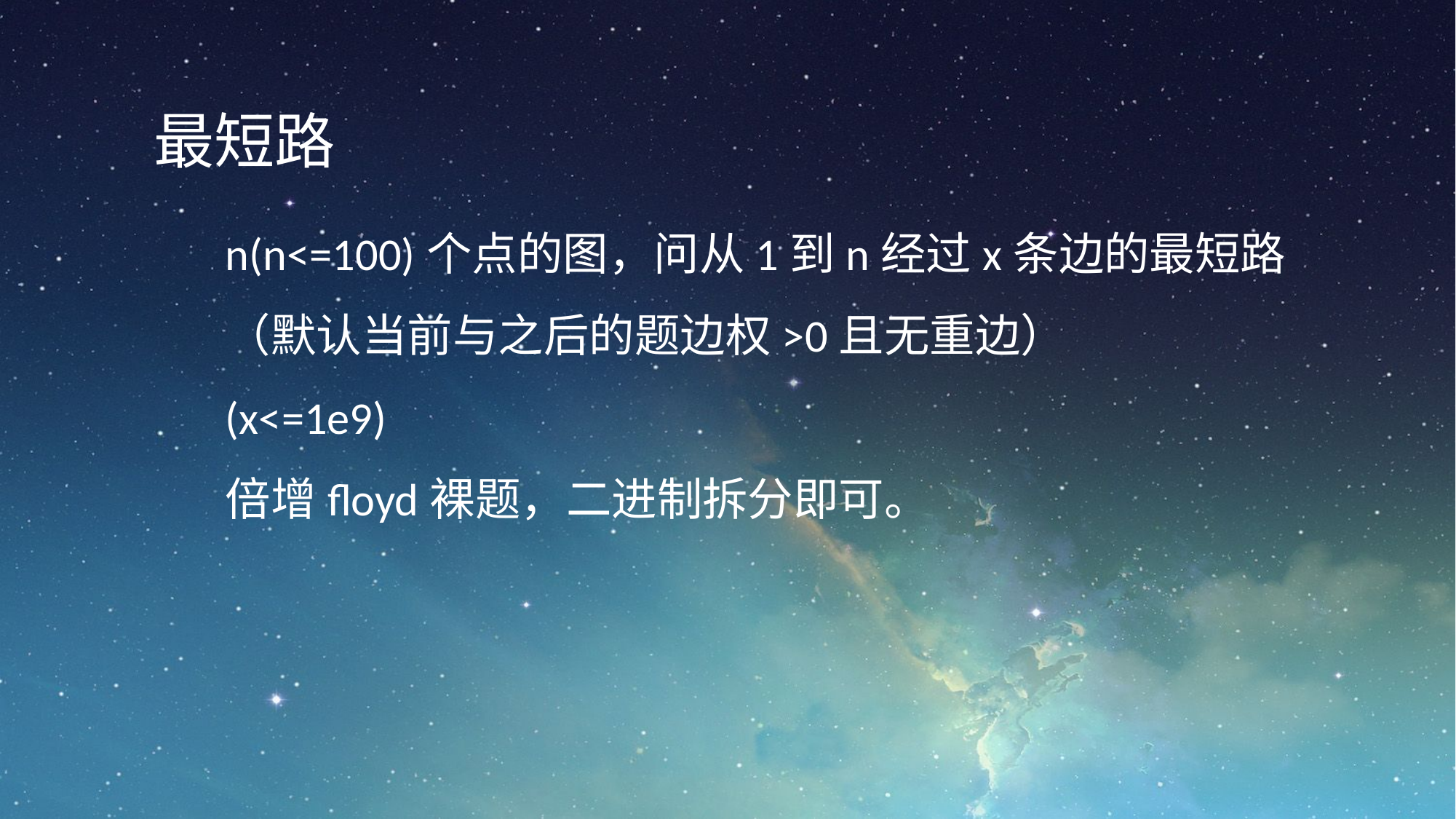

最短路
n(n<=100)个点的图，问从1到n经过x条边的最短路
（默认当前与之后的题边权>0且无重边）
(x<=1e9)
倍增floyd裸题，二进制拆分即可。